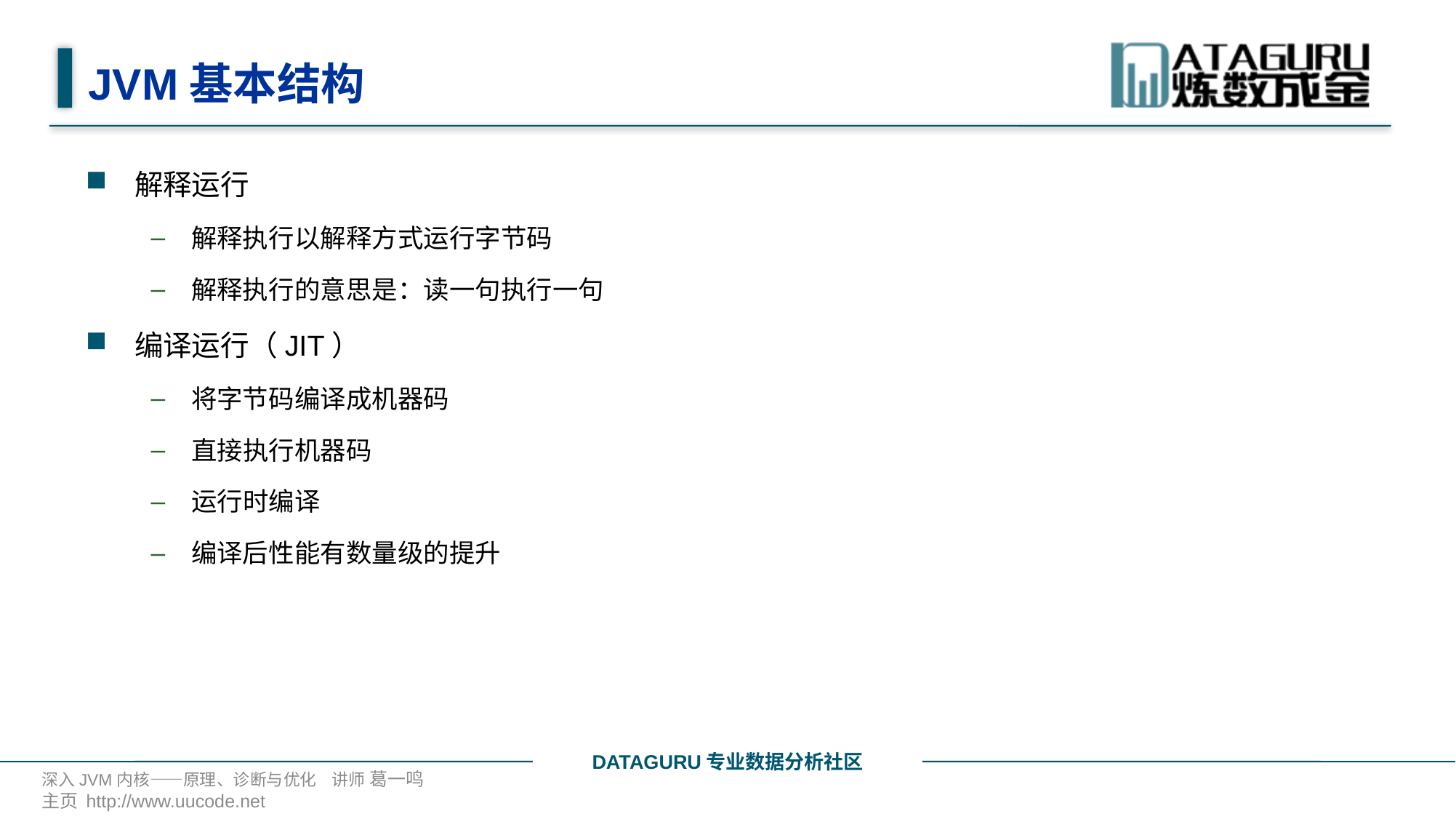

# JVM基本结构
解释运行
解释执行以解释方式运行字节码
解释执行的意思是：读一句执行一句
编译运行（JIT）
将字节码编译成机器码
直接执行机器码
运行时编译
编译后性能有数量级的提升